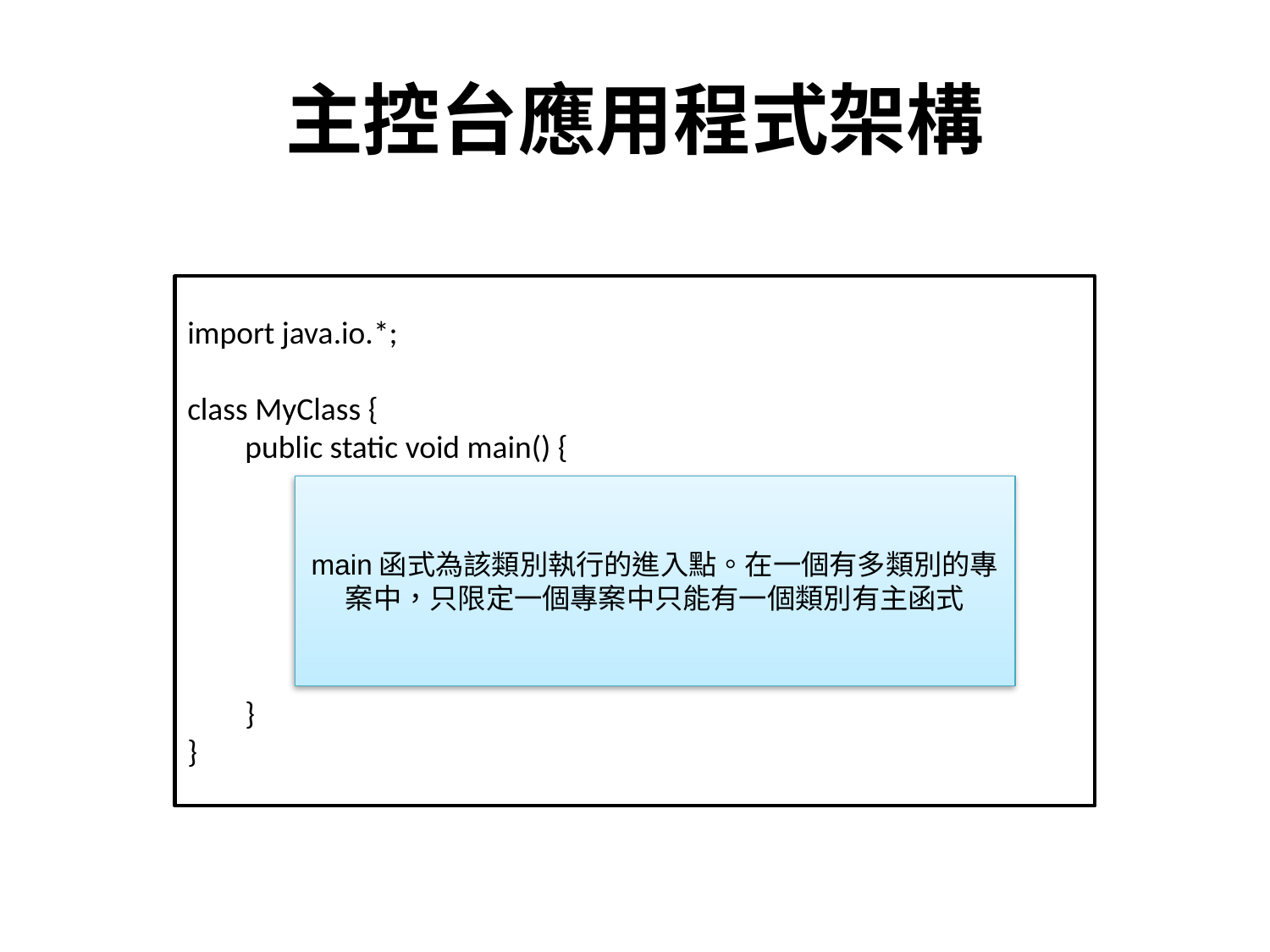

# 主控台應用程式架構
import java.io.*;

class MyClass {
        public static void main() {

        }
}
main函式為該類別執行的進入點。在一個有多類別的專案中，只限定一個專案中只能有一個類別有主函式